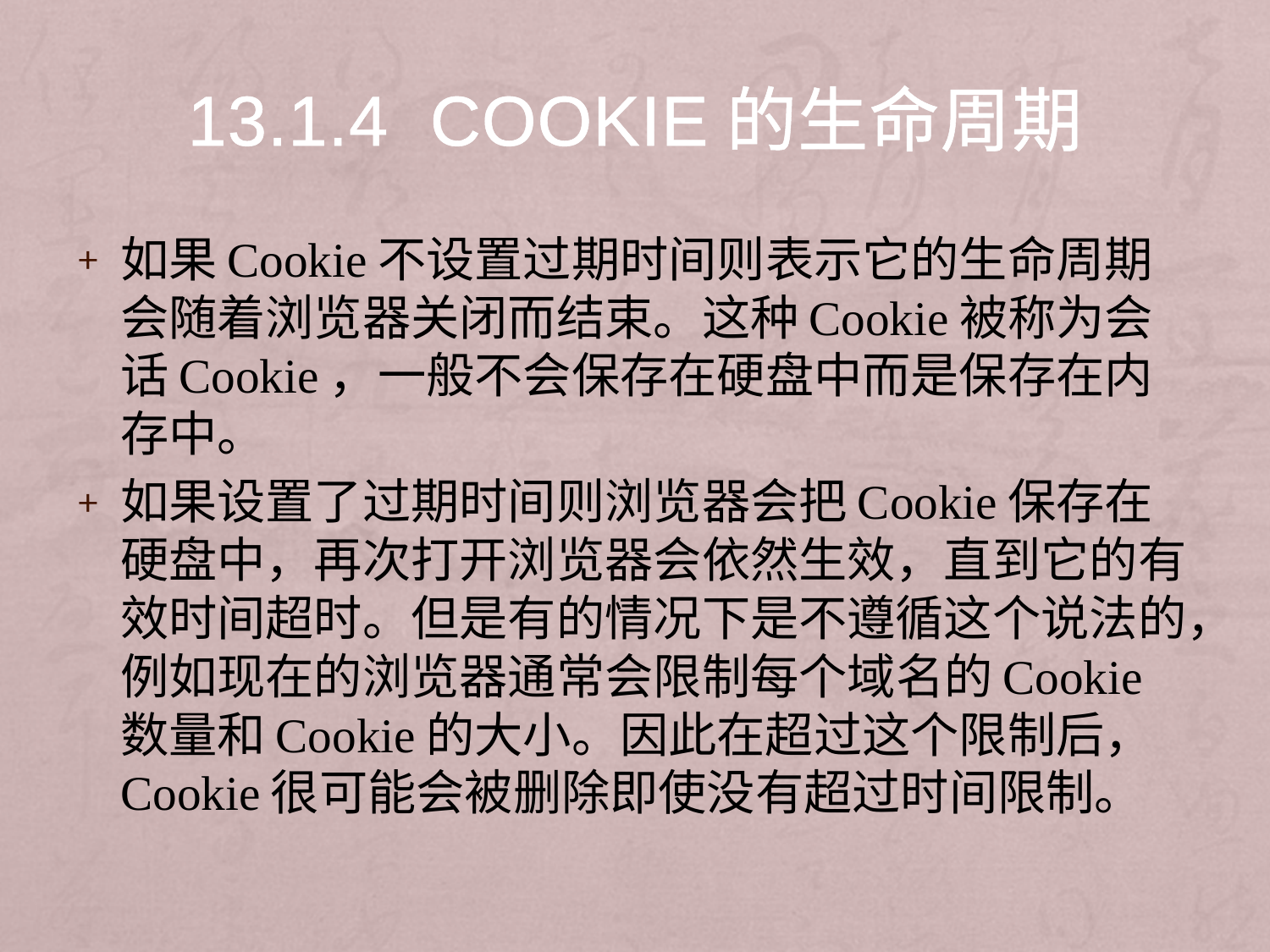

# 13.1.4  Cookie的生命周期
如果Cookie不设置过期时间则表示它的生命周期会随着浏览器关闭而结束。这种Cookie被称为会话Cookie，一般不会保存在硬盘中而是保存在内存中。
如果设置了过期时间则浏览器会把Cookie保存在硬盘中，再次打开浏览器会依然生效，直到它的有效时间超时。但是有的情况下是不遵循这个说法的，例如现在的浏览器通常会限制每个域名的Cookie数量和Cookie的大小。因此在超过这个限制后，Cookie很可能会被删除即使没有超过时间限制。